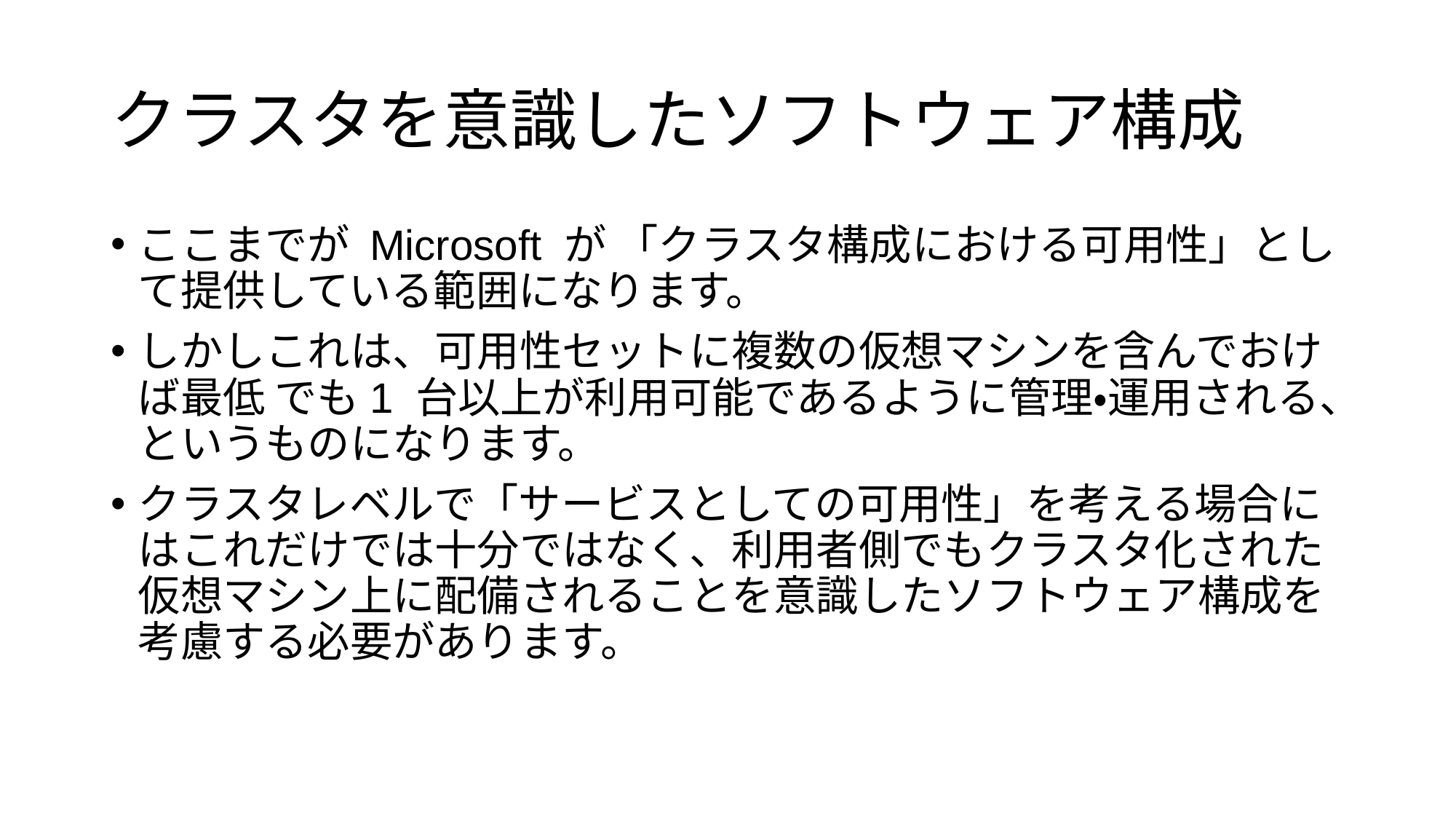

# クラスタを意識したソフトウェア構成
ここまでが Microsoft が 「クラスタ構成における可用性」として提供している範囲になります。
しかしこれは、可用性セットに複数の仮想マシンを含んでおけば最低 でも1 台以上が利用可能であるように管理・運用される、というものになります。
クラスタレベルで「サービスとしての可用性」を考える場合にはこれだけでは十分ではなく、利用者側でもクラスタ化された仮想マシン上に配備されることを意識したソフトウェア構成を考慮する必要があります。